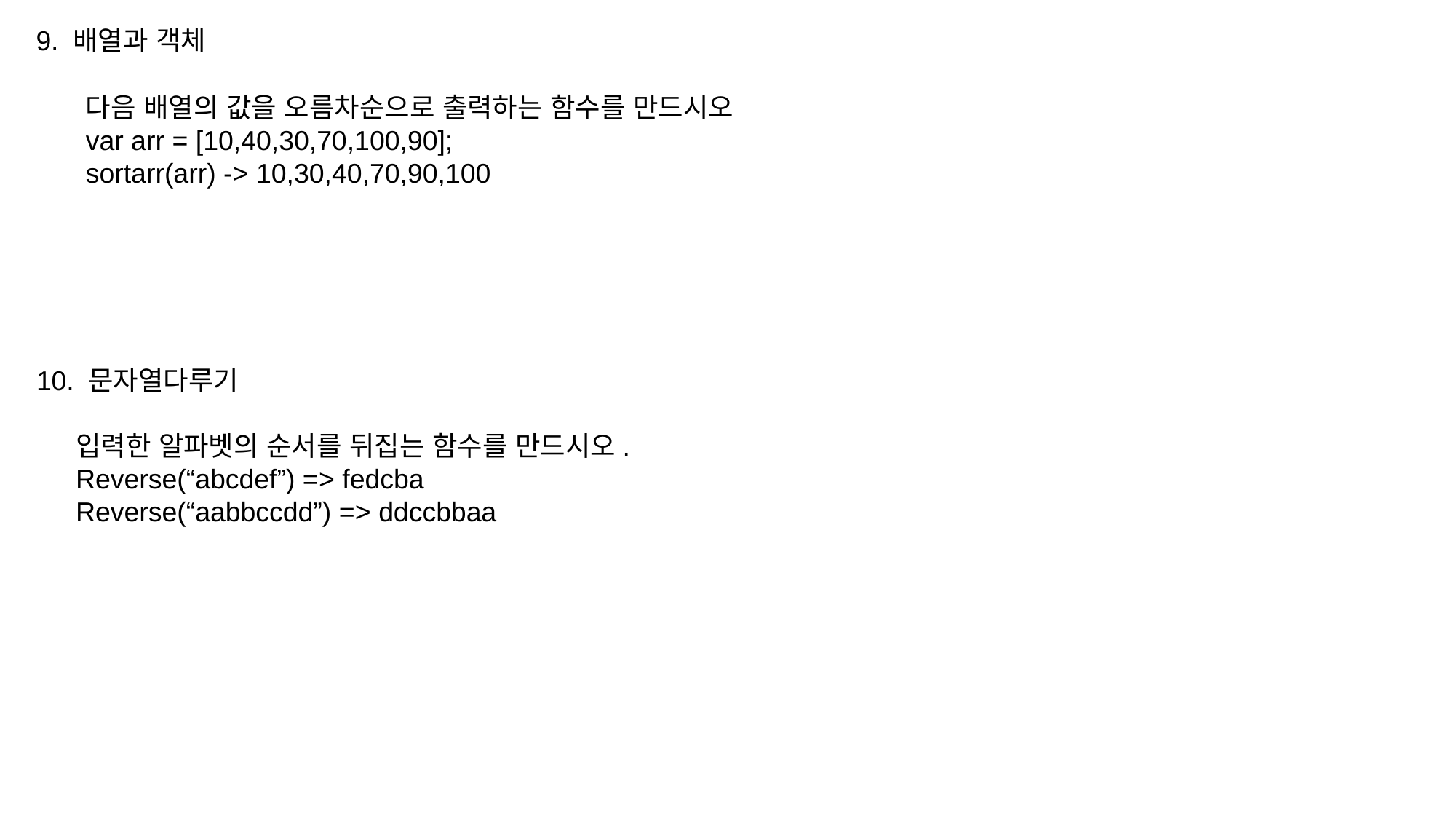

9. 배열과 객체
다음 배열의 값을 오름차순으로 출력하는 함수를 만드시오
var arr = [10,40,30,70,100,90];
sortarr(arr) -> 10,30,40,70,90,100
10. 문자열다루기
입력한 알파벳의 순서를 뒤집는 함수를 만드시오.
Reverse(“abcdef”) => fedcba
Reverse(“aabbccdd”) => ddccbbaa